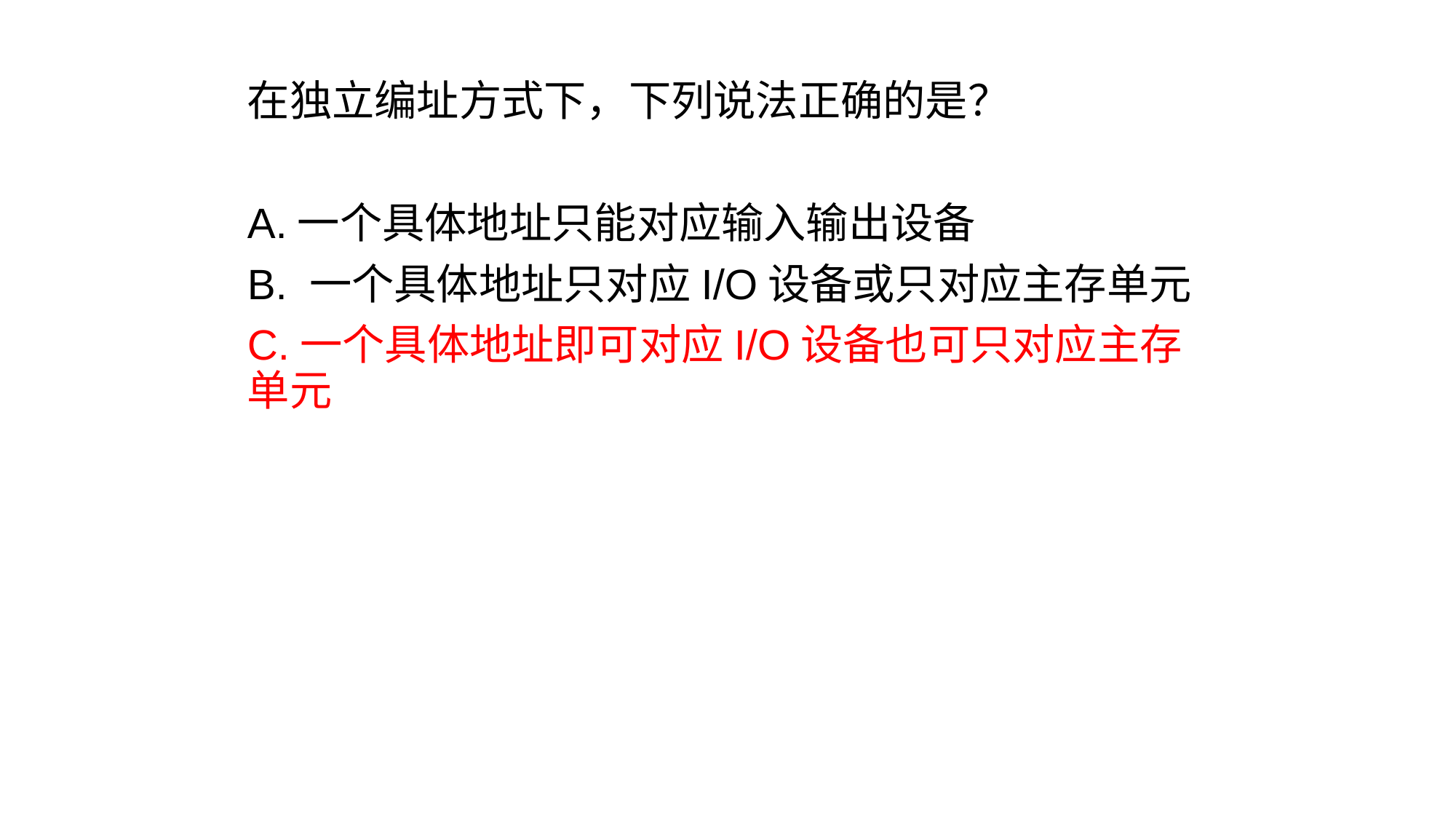

在独立编址方式下，下列说法正确的是？

A.一个具体地址只能对应输入输出设备
B. 一个具体地址只对应I/O设备或只对应主存单元
C.一个具体地址即可对应I/O设备也可只对应主存单元